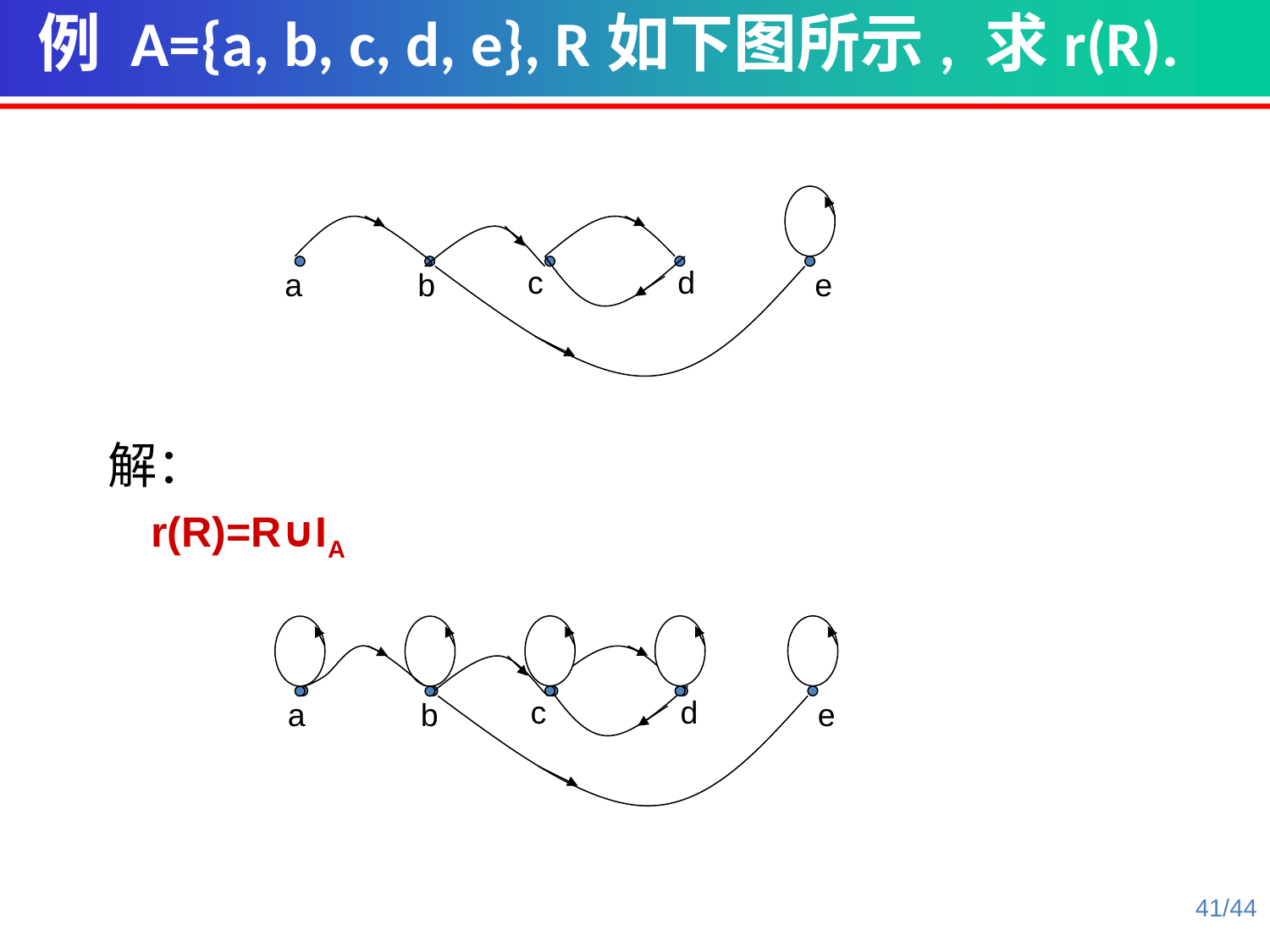

例 A={a, b, c, d, e}, R如下图所示, 求r(R).

c

d

a
b
e

解：
r(R)=R∪IA

c

d

a
b
e

41/44